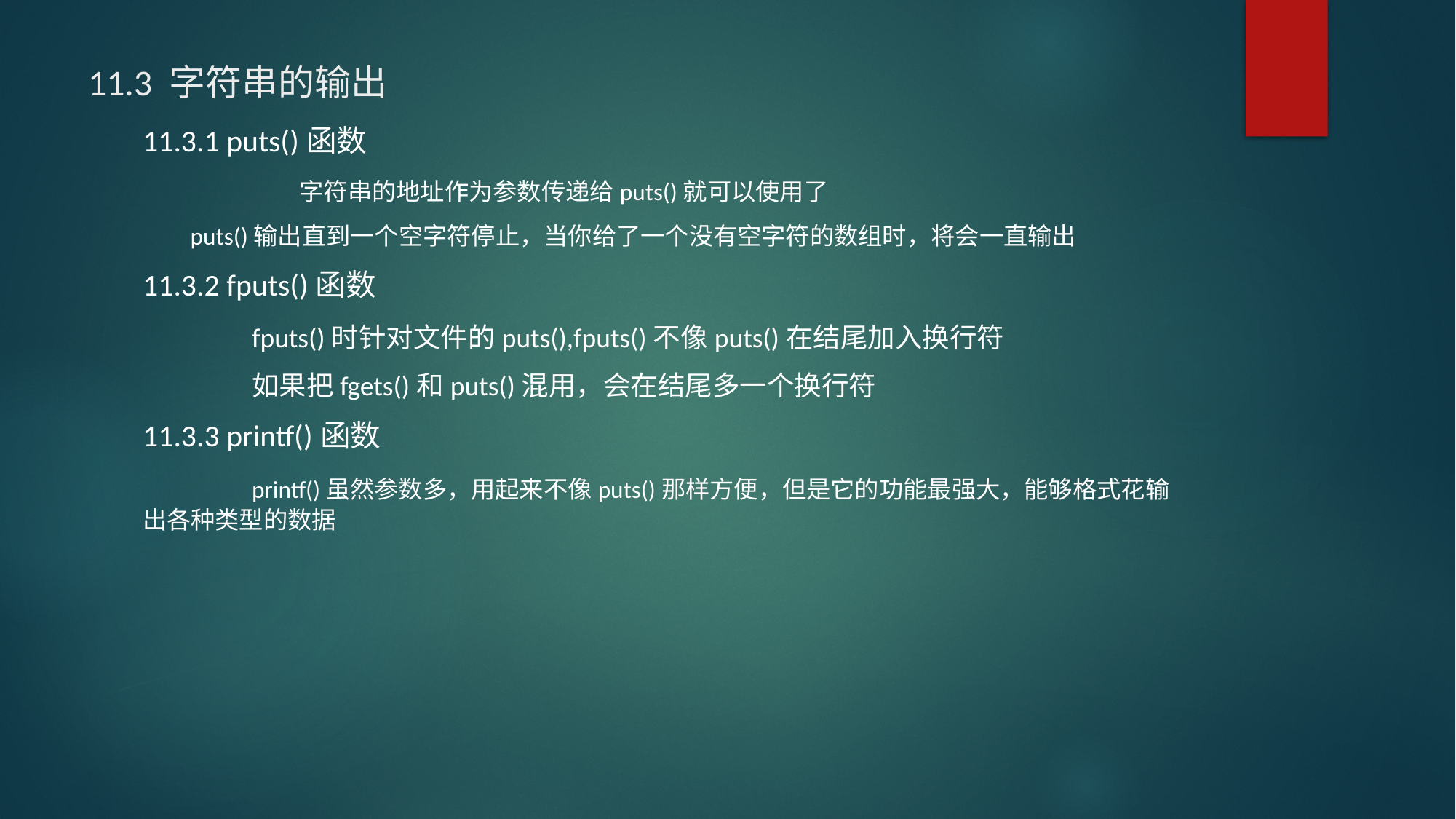

# 11.3 字符串的输出
11.3.1 puts()函数
	字符串的地址作为参数传递给puts()就可以使用了
puts()输出直到一个空字符停止，当你给了一个没有空字符的数组时，将会一直输出
11.3.2 fputs()函数
	fputs()时针对文件的puts(),fputs()不像puts()在结尾加入换行符
	如果把fgets()和puts()混用，会在结尾多一个换行符
11.3.3 printf()函数
	printf()虽然参数多，用起来不像puts()那样方便，但是它的功能最强大，能够格式花输出各种类型的数据